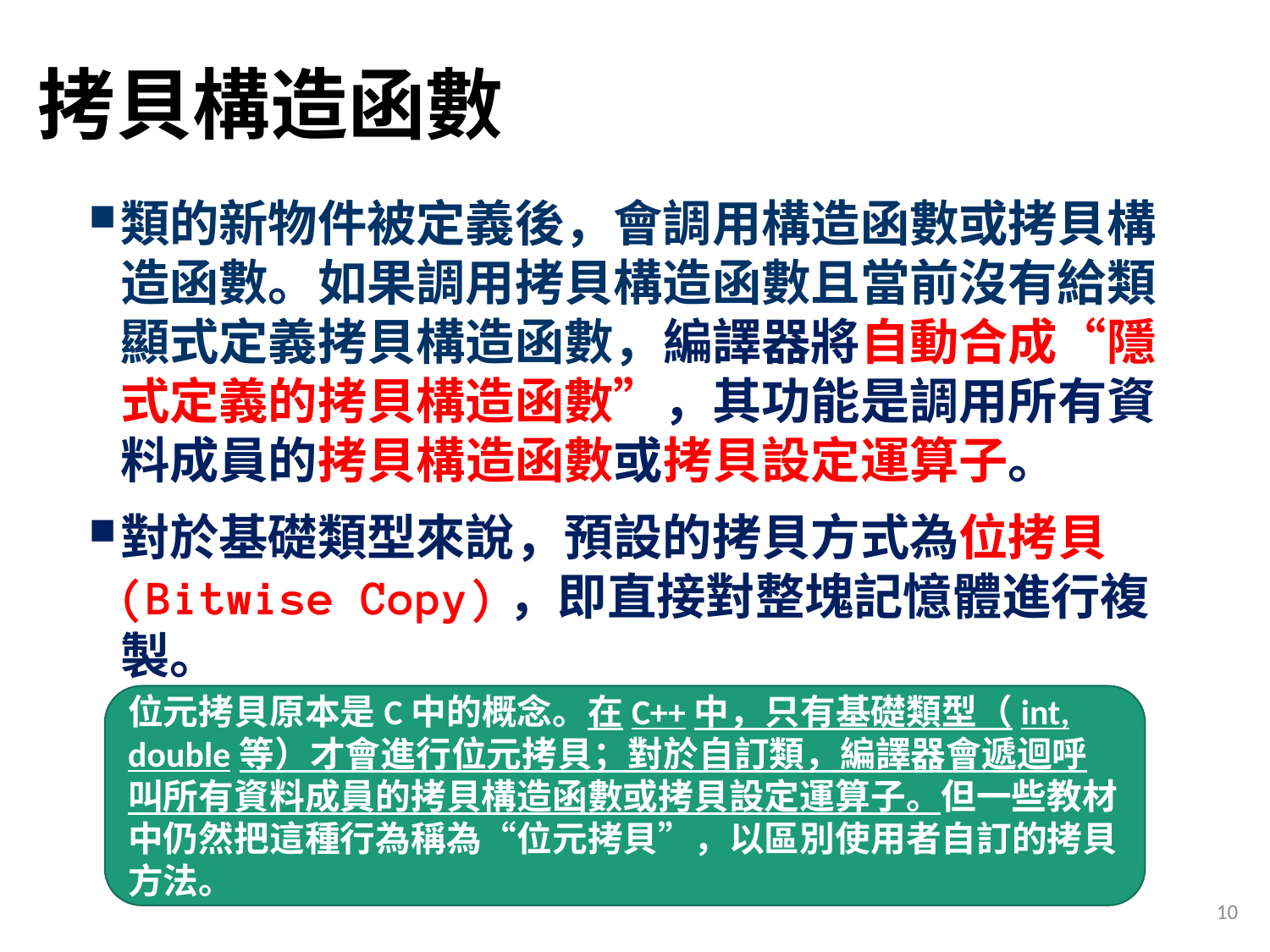

# 拷貝構造函數
類的新物件被定義後，會調用構造函數或拷貝構造函數。如果調用拷貝構造函數且當前沒有給類顯式定義拷貝構造函數，編譯器將自動合成“隱式定義的拷貝構造函數”，其功能是調用所有資料成員的拷貝構造函數或拷貝設定運算子。
對於基礎類型來說，預設的拷貝方式為位拷貝(Bitwise Copy)，即直接對整塊記憶體進行複製。
位元拷貝原本是C中的概念。在C++中，只有基礎類型（int, double等）才會進行位元拷貝；對於自訂類，編譯器會遞迴呼叫所有資料成員的拷貝構造函數或拷貝設定運算子。但一些教材中仍然把這種行為稱為“位元拷貝”，以區別使用者自訂的拷貝方法。
10